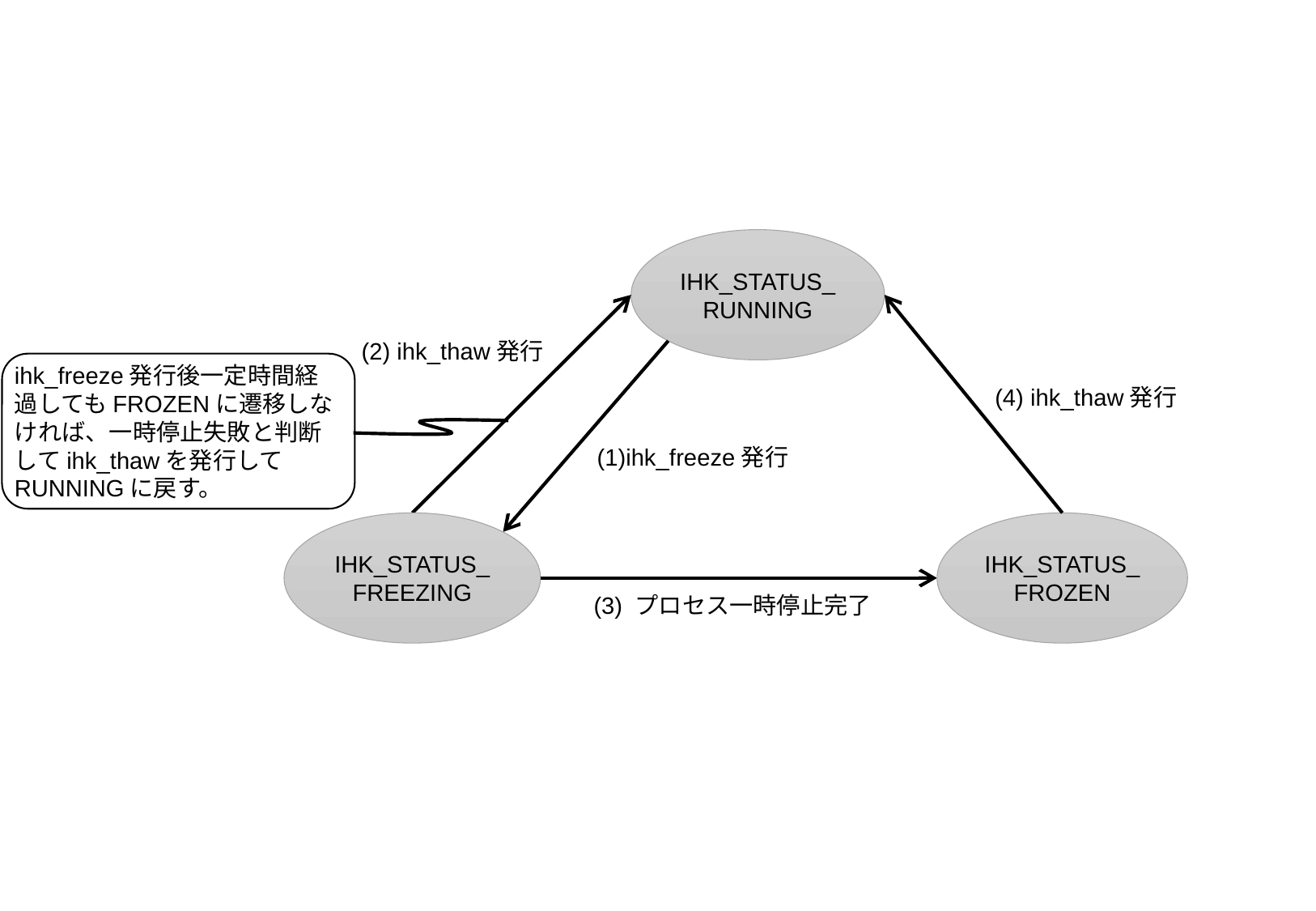

IHK_STATUS_RUNNING
(2) ihk_thaw発行
ihk_freeze発行後一定時間経過してもFROZENに遷移しなければ、一時停止失敗と判断してihk_thawを発行して
RUNNINGに戻す。
(4) ihk_thaw発行

(1)ihk_freeze発行
IHK_STATUS_
FREEZING
IHK_STATUS_FROZEN
(3) プロセス一時停止完了